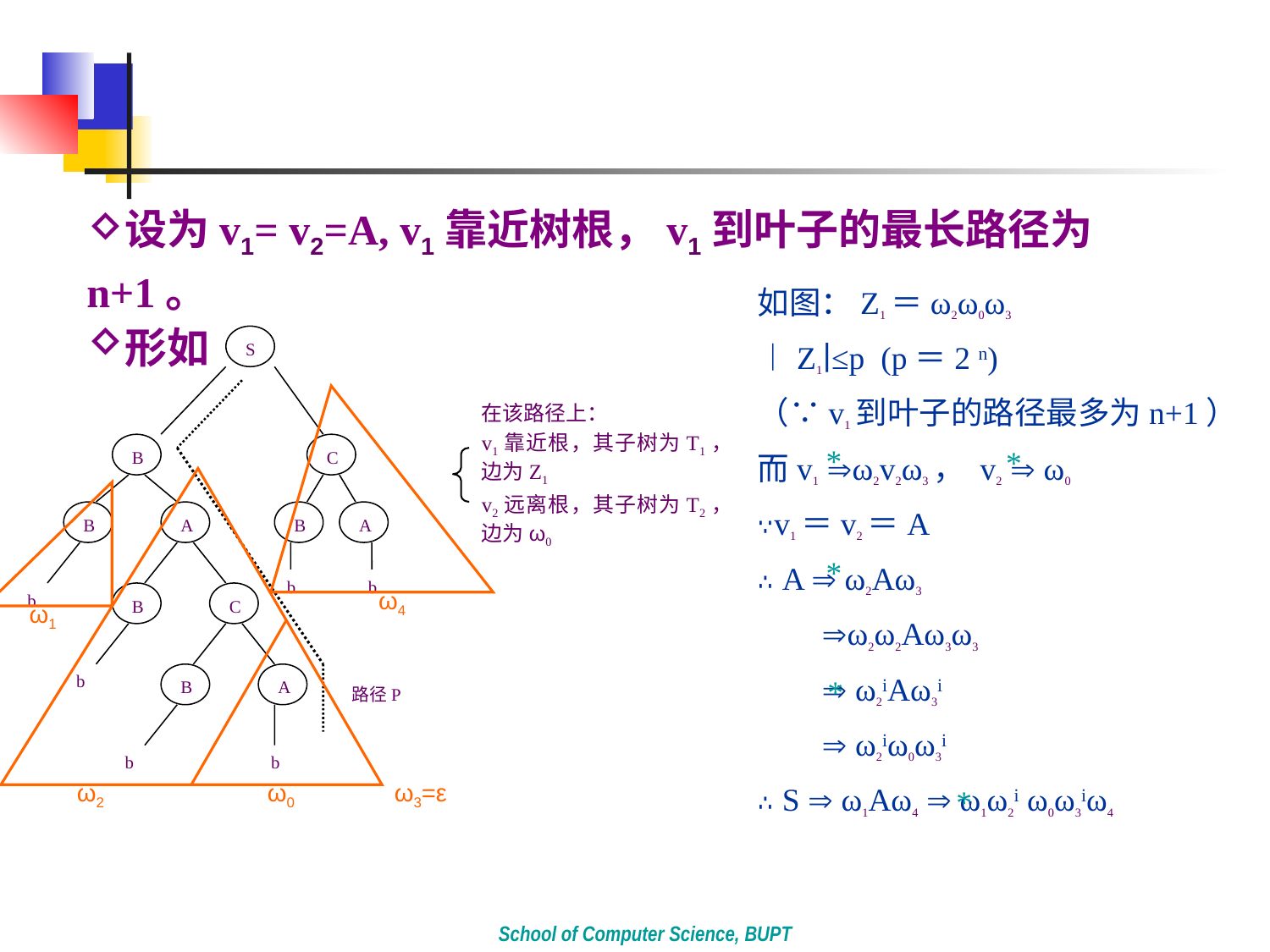

设为v1= v2=A, v1靠近树根，v1到叶子的最长路径为n+1。
形如
如图：Z1＝ω2ω0ω3
︱Z1∣≤p  (p＝2 n)
（∵v1到叶子的路径最多为n+1）
而v1 ⇒ω2v2ω3， v2 ⇒ ω0
∵v1＝v2＝A
∴ A ⇒ ω2Aω3
        ⇒ω2ω2Aω3ω3
        ⇒ ω2iAω3i
        ⇒ ω2iω0ω3i
∴ S ⇒ ω1Aω4 ⇒ ω1ω2i ω0ω3iω4

S

B
C

B
A
B
A

b
b
b
B
C

b
B
A

b
b

路径P
在该路径上：
v1靠近根，其子树为T1，边为Z1
v2远离根，其子树为T2，边为ω0

ω4
ω1

ω2
ω0
ω3=ε
*
*
*
*
*
School of Computer Science, BUPT
5